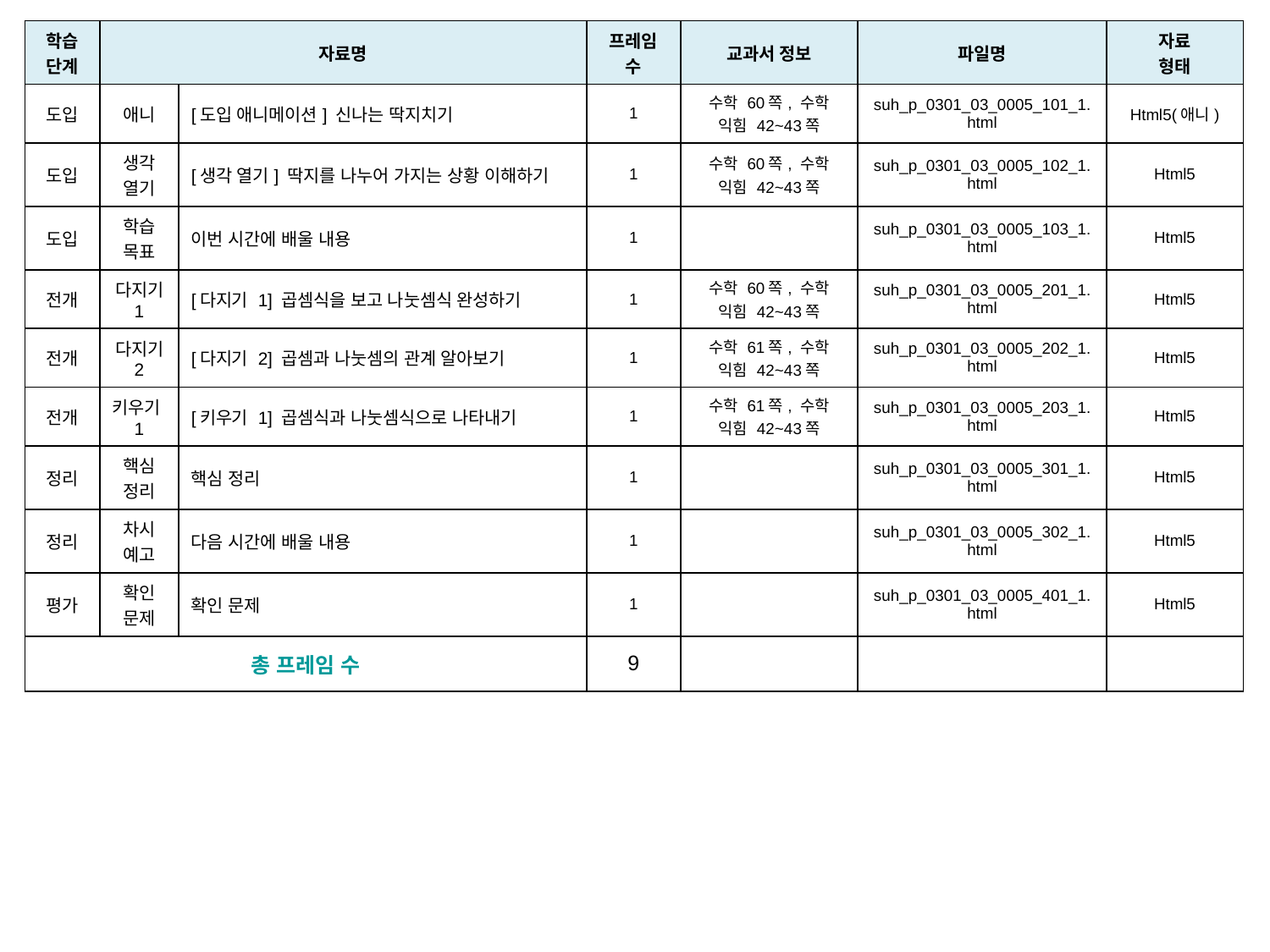

| 학습 단계 | 자료명 |  | 프레임 수 | 교과서 정보 | 파일명 | 자료 형태 |
| --- | --- | --- | --- | --- | --- | --- |
| 도입 | 애니 | [도입 애니메이션] 신나는 딱지치기 | 1 | 수학 60쪽, 수학 익힘 42~43쪽 | suh\_p\_0301\_03\_0005\_101\_1.html | Html5(애니) |
| 도입 | 생각 열기 | [생각 열기] 딱지를 나누어 가지는 상황 이해하기 | 1 | 수학 60쪽, 수학 익힘 42~43쪽 | suh\_p\_0301\_03\_0005\_102\_1.html | Html5 |
| 도입 | 학습 목표 | 이번 시간에 배울 내용 | 1 |  | suh\_p\_0301\_03\_0005\_103\_1.html | Html5 |
| 전개 | 다지기 1 | [다지기 1] 곱셈식을 보고 나눗셈식 완성하기 | 1 | 수학 60쪽, 수학 익힘 42~43쪽 | suh\_p\_0301\_03\_0005\_201\_1.html | Html5 |
| 전개 | 다지기 2 | [다지기 2] 곱셈과 나눗셈의 관계 알아보기 | 1 | 수학 61쪽, 수학 익힘 42~43쪽 | suh\_p\_0301\_03\_0005\_202\_1.html | Html5 |
| 전개 | 키우기1 | [키우기 1] 곱셈식과 나눗셈식으로 나타내기 | 1 | 수학 61쪽, 수학 익힘 42~43쪽 | suh\_p\_0301\_03\_0005\_203\_1.html | Html5 |
| 정리 | 핵심 정리 | 핵심 정리 | 1 |  | suh\_p\_0301\_03\_0005\_301\_1.html | Html5 |
| 정리 | 차시 예고 | 다음 시간에 배울 내용 | 1 |  | suh\_p\_0301\_03\_0005\_302\_1.html | Html5 |
| 평가 | 확인 문제 | 확인 문제 | 1 |  | suh\_p\_0301\_03\_0005\_401\_1.html | Html5 |
| 총 프레임 수 |  |  | 9 |  |  |  |